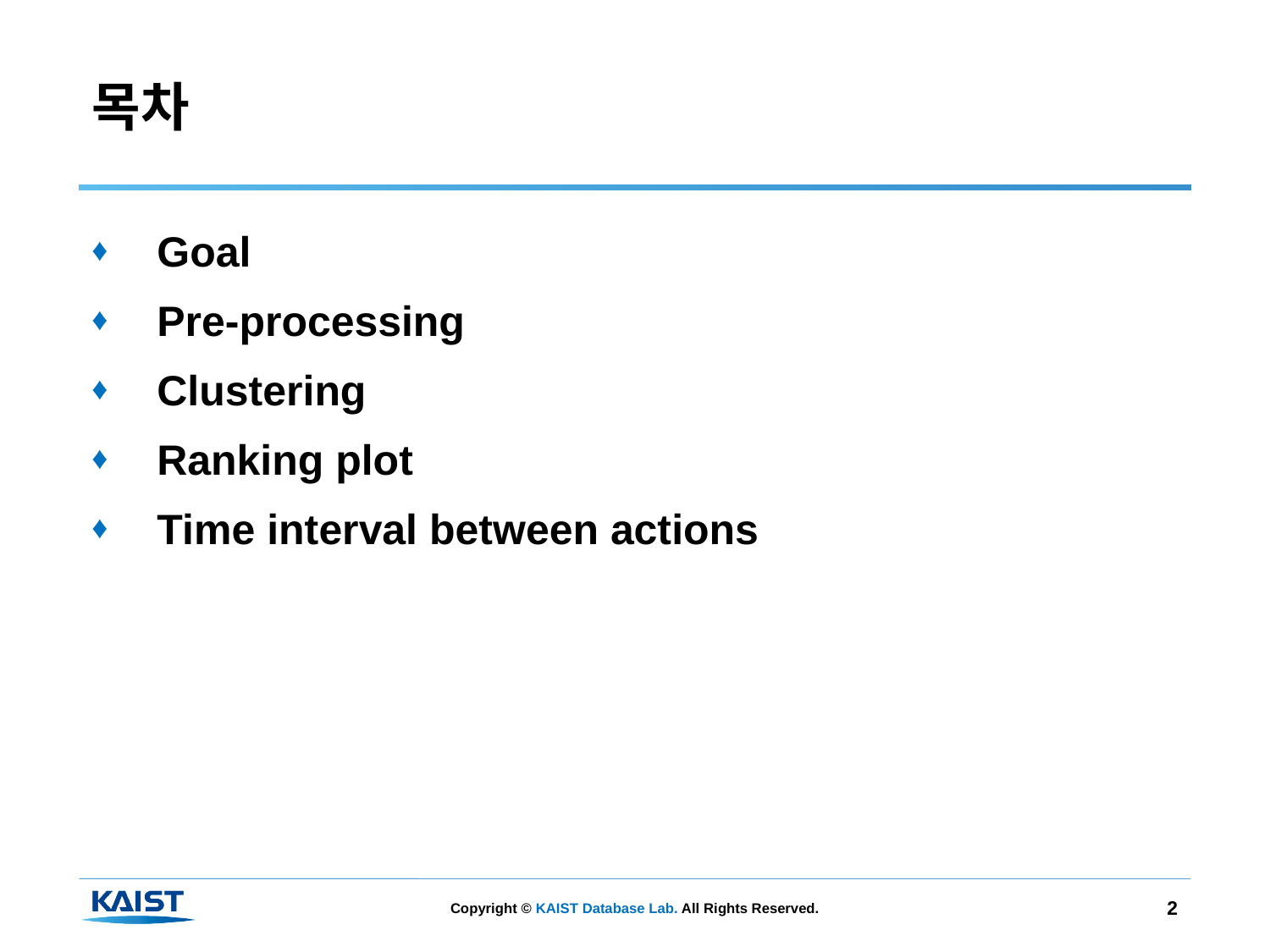

# 목차
Goal
Pre-processing
Clustering
Ranking plot
Time interval between actions
2